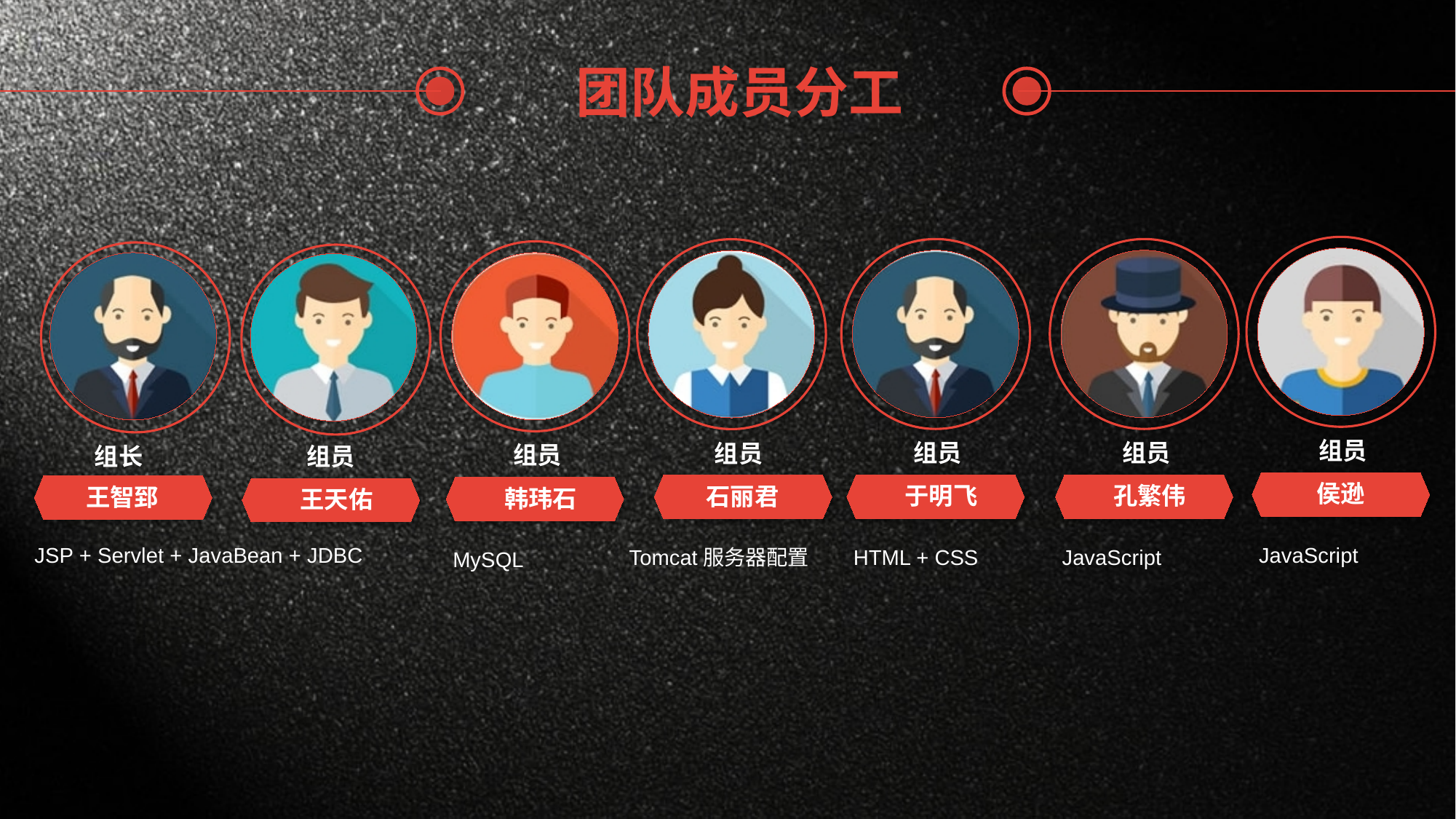

团队成员分工

组员
组员
组员
组员
组员
组员
组长

   侯逊

  于明飞

  孔繁伟

 石丽君

 王智郅

  韩玮石

  王天佑
JSP + Servlet + JavaBean + JDBC
JavaScript
HTML + CSS
JavaScript
Tomcat服务器配置
MySQL